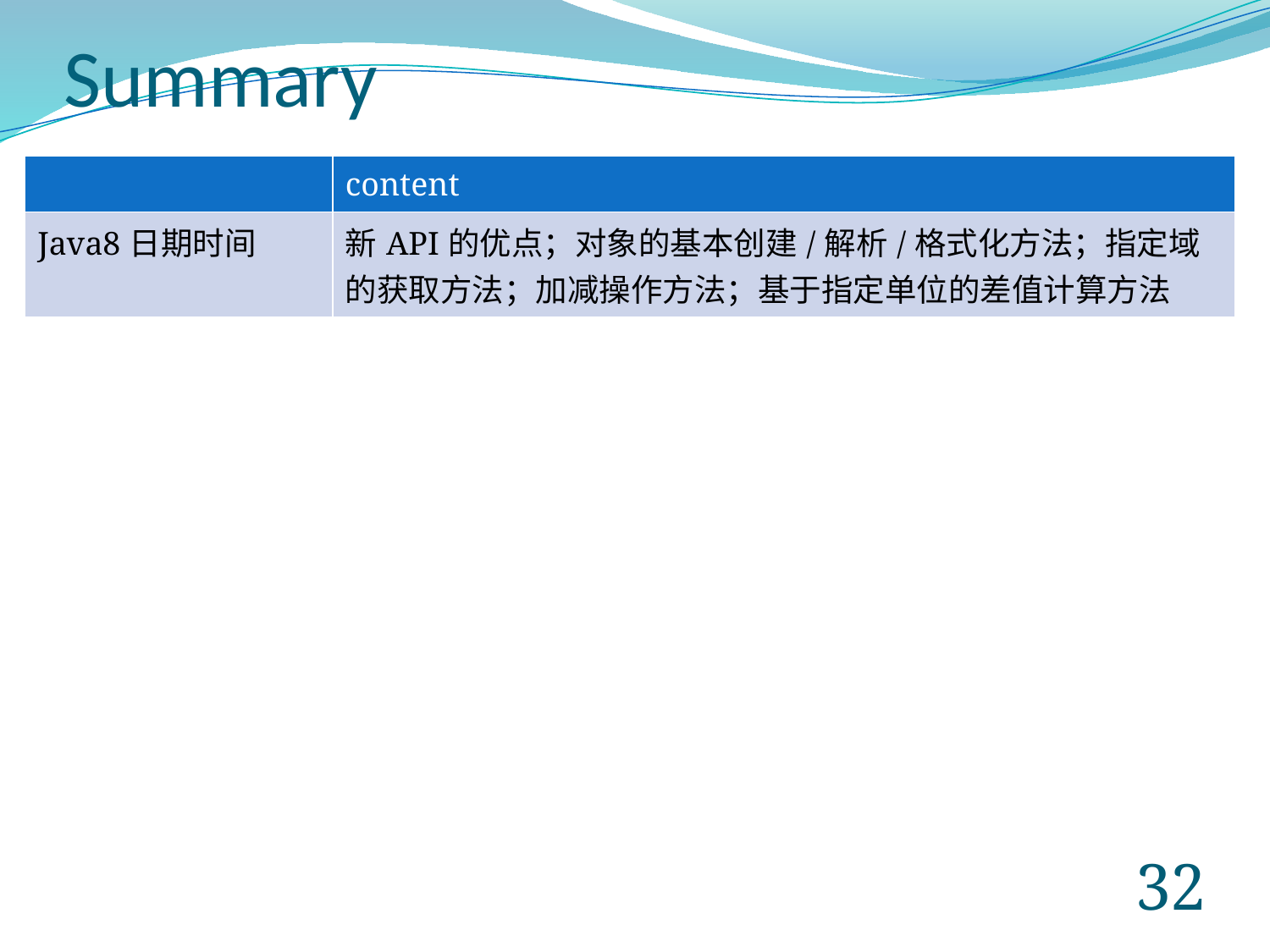

# Summary
|  | content |
| --- | --- |
| Java8日期时间 | 新API的优点；对象的基本创建/解析/格式化方法；指定域的获取方法；加减操作方法；基于指定单位的差值计算方法 |
32